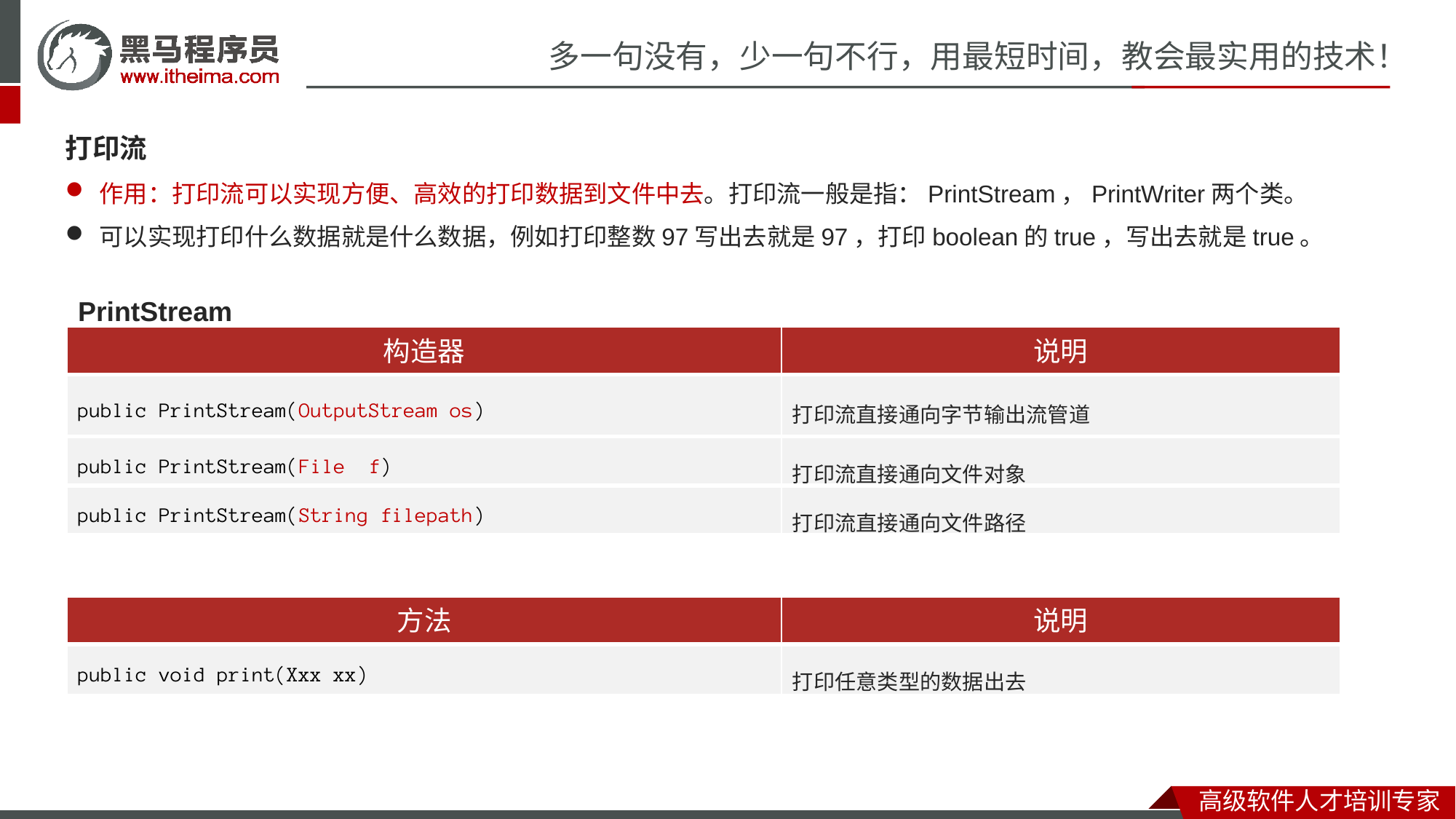

打印流
作用：打印流可以实现方便、高效的打印数据到文件中去。打印流一般是指：PrintStream，PrintWriter两个类。
可以实现打印什么数据就是什么数据，例如打印整数97写出去就是97，打印boolean的true，写出去就是true。
PrintStream
| 构造器 | 说明 |
| --- | --- |
| public PrintStream(OutputStream os) | 打印流直接通向字节输出流管道 |
| public PrintStream(File f) | 打印流直接通向文件对象 |
| public PrintStream(String filepath) | 打印流直接通向文件路径 |
| 方法 | 说明 |
| --- | --- |
| public void print(Xxx xx) | 打印任意类型的数据出去 |